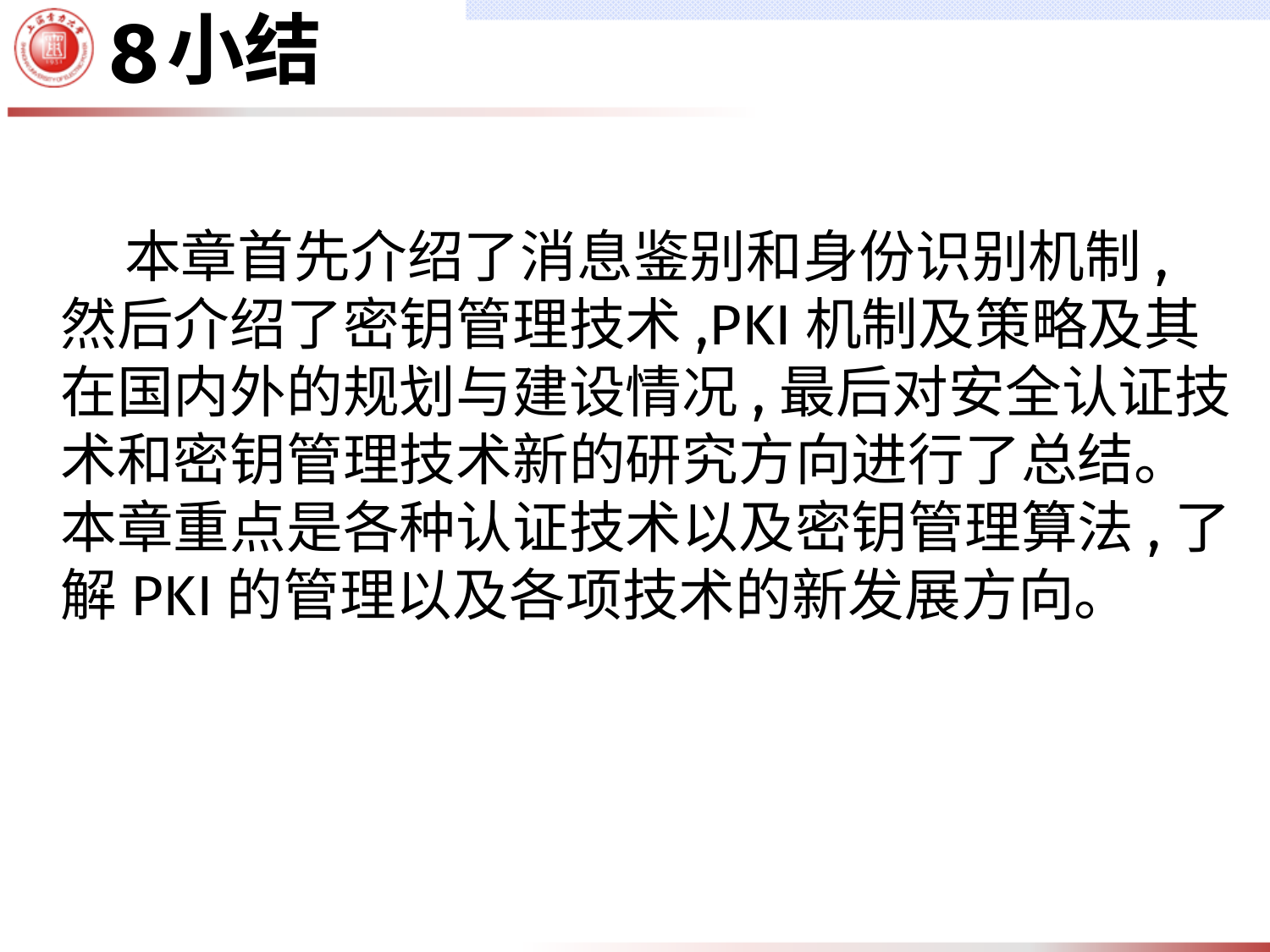

8
小结
    本章首先介绍了消息鉴别和身份识别机制,然后介绍了密钥管理技术,PKI机制及策略及其在国内外的规划与建设情况,最后对安全认证技术和密钥管理技术新的研究方向进行了总结。本章重点是各种认证技术以及密钥管理算法,了解PKI的管理以及各项技术的新发展方向。